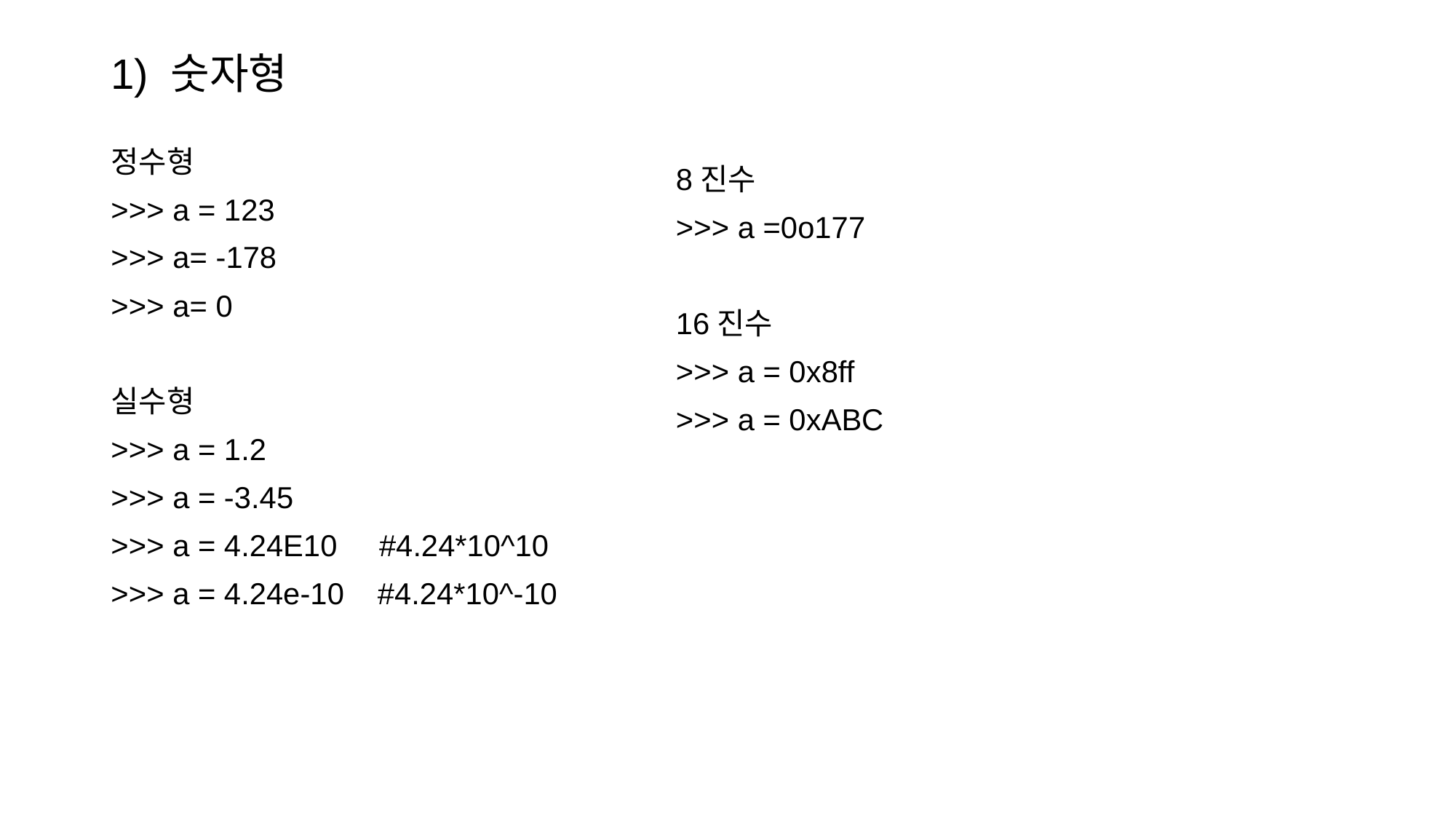

# 1) 숫자형
정수형
>>> a = 123
>>> a= -178
>>> a= 0

실수형
>>> a = 1.2
>>> a = -3.45
>>> a = 4.24E10     #4.24*10^10
>>> a = 4.24e-10    #4.24*10^-10

8진수
>>> a =0o177

16진수
>>> a = 0x8ff
>>> a = 0xABC